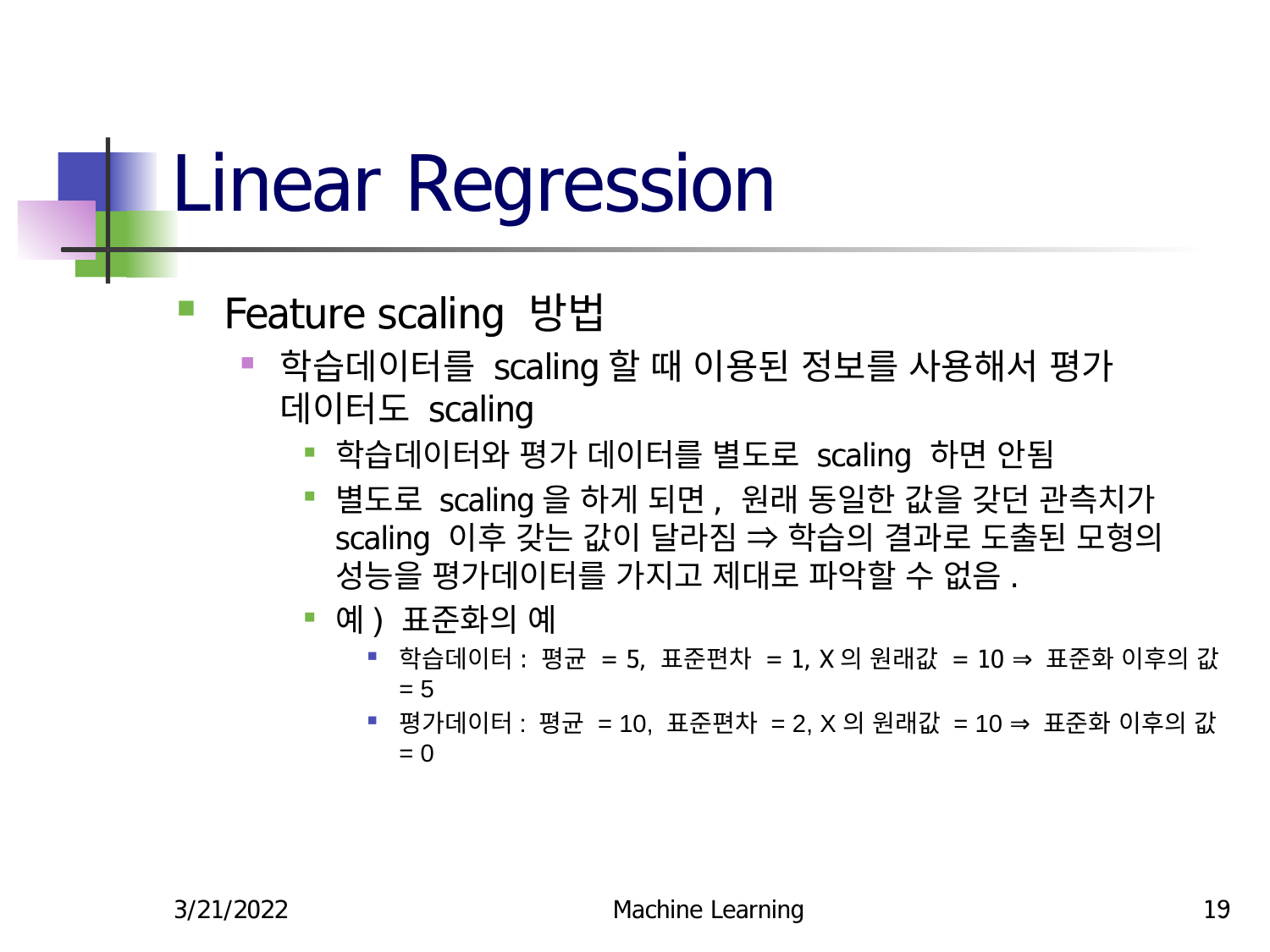

# Linear Regression
Feature scaling 방법
학습데이터를 scaling할 때 이용된 정보를 사용해서 평가 데이터도 scaling
학습데이터와 평가 데이터를 별도로 scaling 하면 안됨
별도로 scaling을 하게 되면, 원래 동일한 값을 갖던 관측치가 scaling 이후 갖는 값이 달라짐 ⇒ 학습의 결과로 도출된 모형의 성능을 평가데이터를 가지고 제대로 파악할 수 없음.
예) 표준화의 예
학습데이터: 평균 = 5, 표준편차 = 1, X의 원래값 = 10 ⇒ 표준화 이후의 값 = 5
평가데이터: 평균 = 10, 표준편차 = 2, X의 원래값 = 10 ⇒ 표준화 이후의 값 = 0

3/21/2022
Machine Learning
19